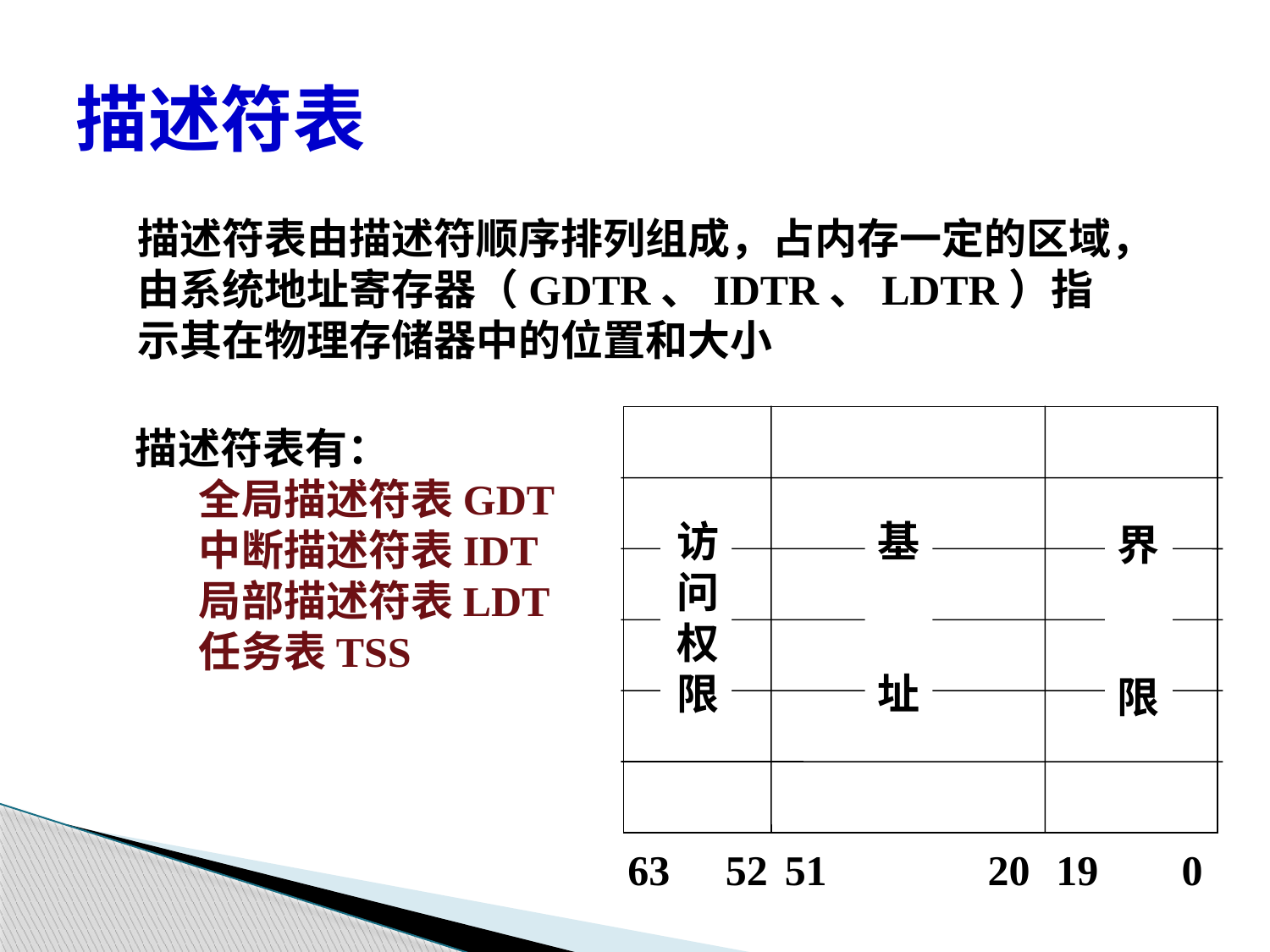

# 描述符表
描述符表由描述符顺序排列组成，占内存一定的区域，由系统地址寄存器（GDTR、IDTR、LDTR）指示其在物理存储器中的位置和大小

访
问
权
限

访
问
权
限

基

址

界

限

63
52
51
20
19
0
描述符表有：
全局描述符表GDT
中断描述符表IDT
局部描述符表LDT
任务表TSS